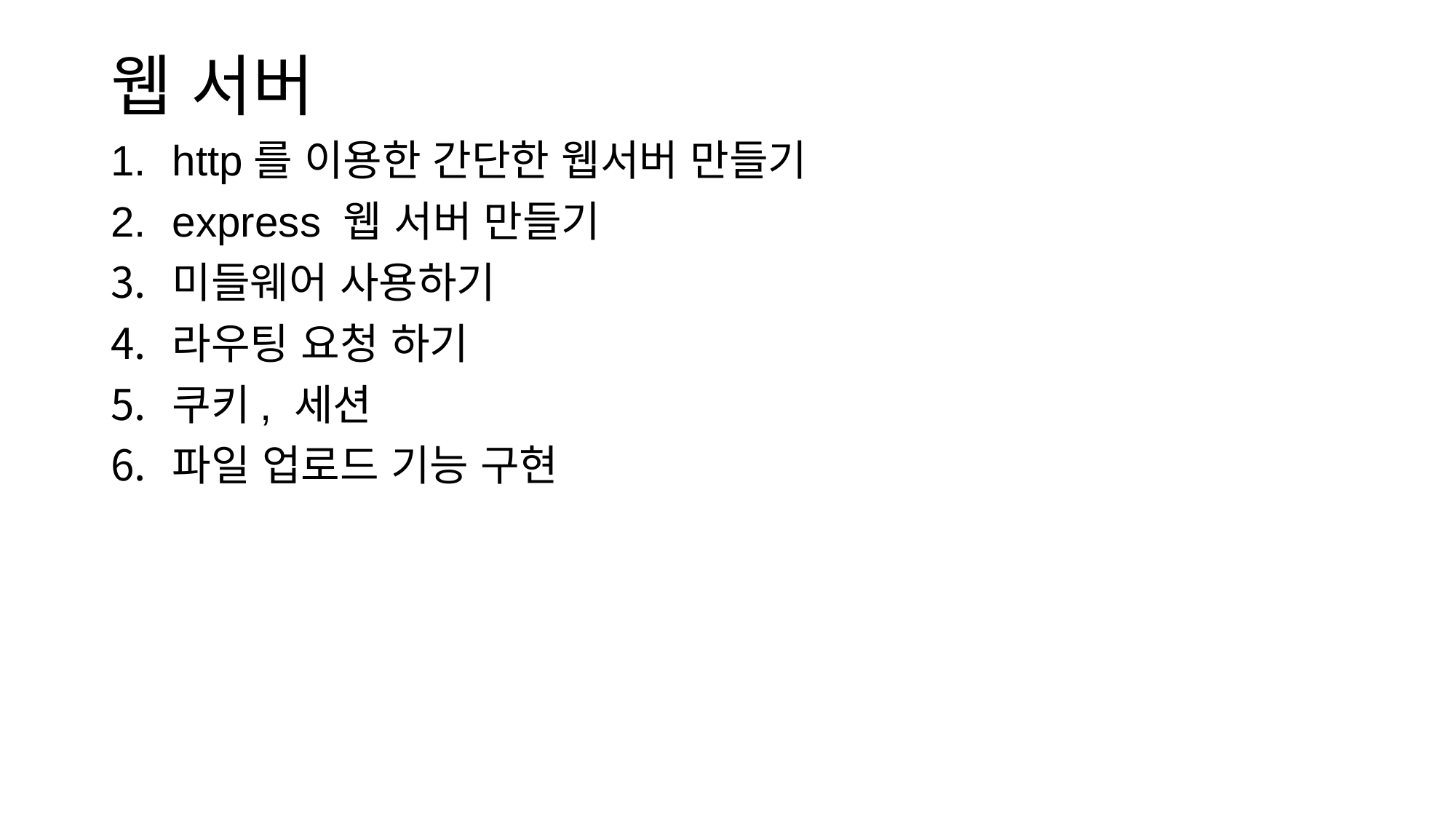

# 웹 서버
http를 이용한 간단한 웹서버 만들기
express 웹 서버 만들기
미들웨어 사용하기
라우팅 요청 하기
쿠키, 세션
파일 업로드 기능 구현